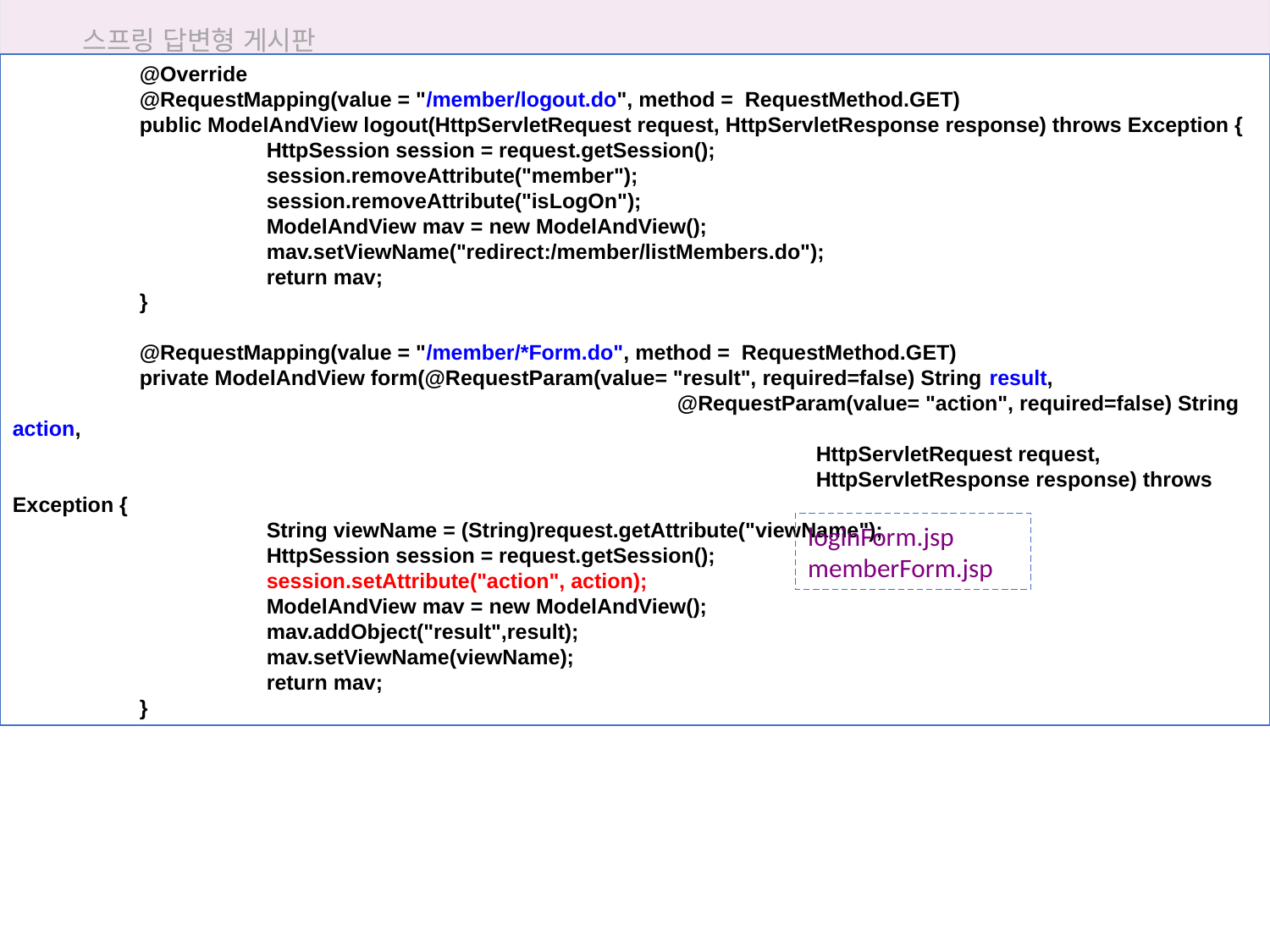

스프링 답변형 게시판
	@Override
	@RequestMapping(value = "/member/logout.do", method =  RequestMethod.GET)
	public ModelAndView logout(HttpServletRequest request, HttpServletResponse response) throws Exception {
		HttpSession session = request.getSession();
		session.removeAttribute("member");
		session.removeAttribute("isLogOn");
		ModelAndView mav = new ModelAndView();
		mav.setViewName("redirect:/member/listMembers.do");
		return mav;
	}

	@RequestMapping(value = "/member/*Form.do", method =  RequestMethod.GET)
	private ModelAndView form(@RequestParam(value= "result", required=false) String result,
					     @RequestParam(value= "action", required=false) String action,
						       HttpServletRequest request,
						       HttpServletResponse response) throws Exception {
		String viewName = (String)request.getAttribute("viewName");
		HttpSession session = request.getSession();
		session.setAttribute("action", action);
		ModelAndView mav = new ModelAndView();
		mav.addObject("result",result);
		mav.setViewName(viewName);
		return mav;
	}
loginForm.jsp
memberForm.jsp